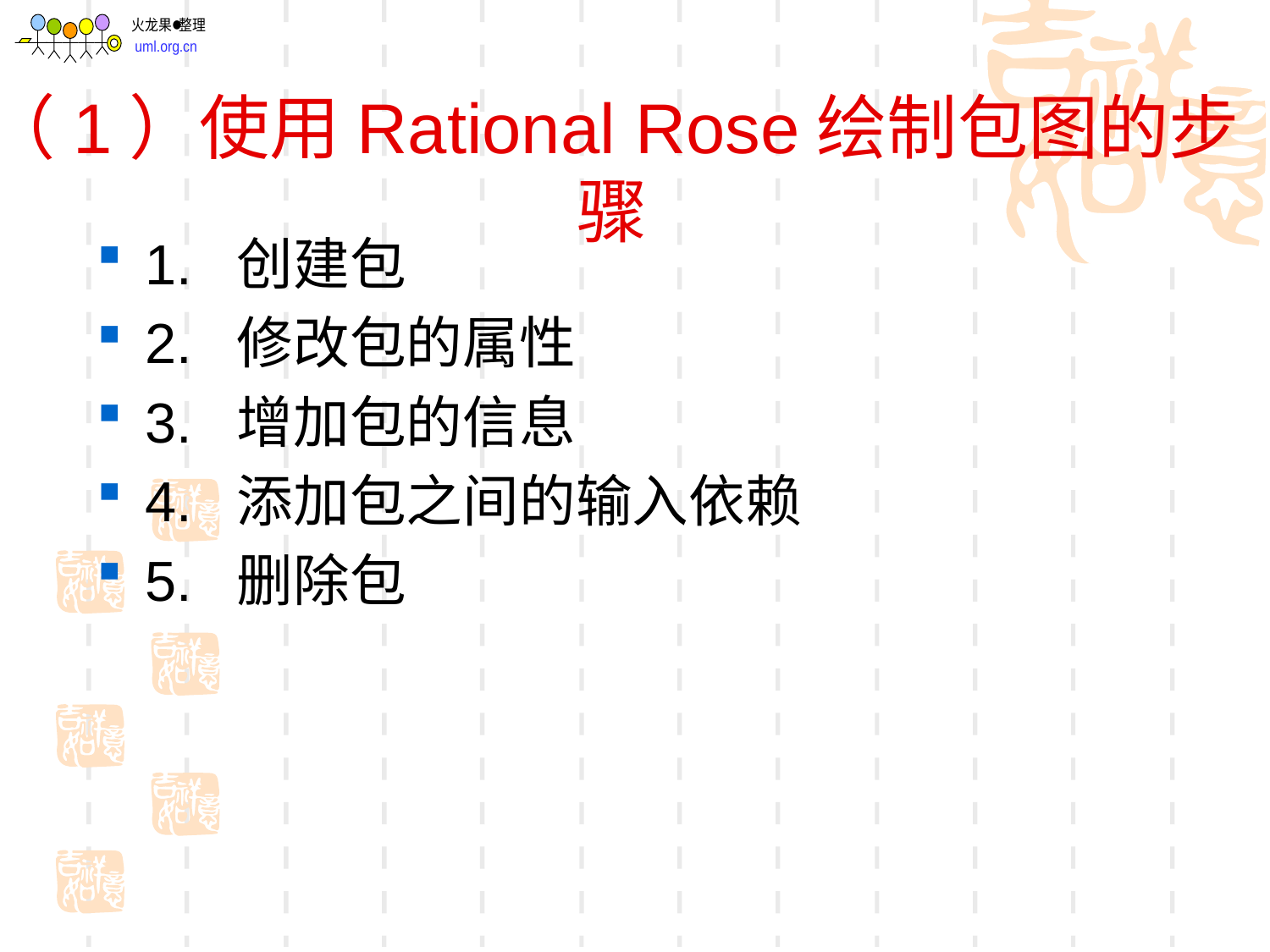

# （1）使用Rational Rose绘制包图的步骤
1.  创建包
2.  修改包的属性
3.  增加包的信息
4.  添加包之间的输入依赖
5.  删除包